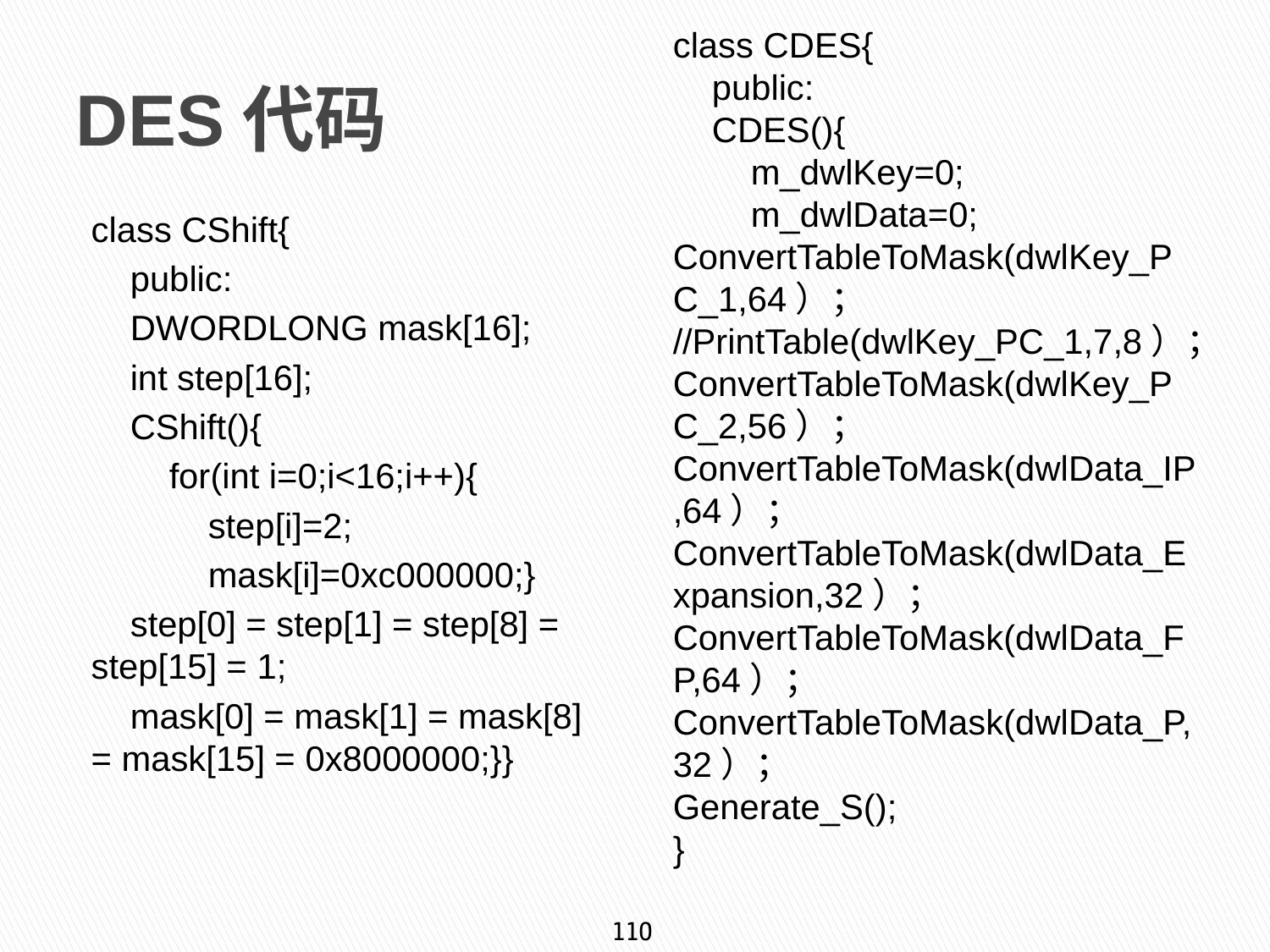

class CDES{
    public:
    CDES(){
        m_dwlKey=0;
        m_dwlData=0;
ConvertTableToMask(dwlKey_PC_1,64）；
//PrintTable(dwlKey_PC_1,7,8）；
ConvertTableToMask(dwlKey_PC_2,56）；
ConvertTableToMask(dwlData_IP,64）；
ConvertTableToMask(dwlData_Expansion,32）；
ConvertTableToMask(dwlData_FP,64）；
ConvertTableToMask(dwlData_P,32）；
Generate_S();
}
# DES代码
class CShift{
    public:
    DWORDLONG mask[16];
    int step[16];
    CShift(){
        for(int i=0;i<16;i++){
            step[i]=2;
            mask[i]=0xc000000;}
    step[0] = step[1] = step[8] = step[15] = 1;
    mask[0] = mask[1] = mask[8] = mask[15] = 0x8000000;}}
110